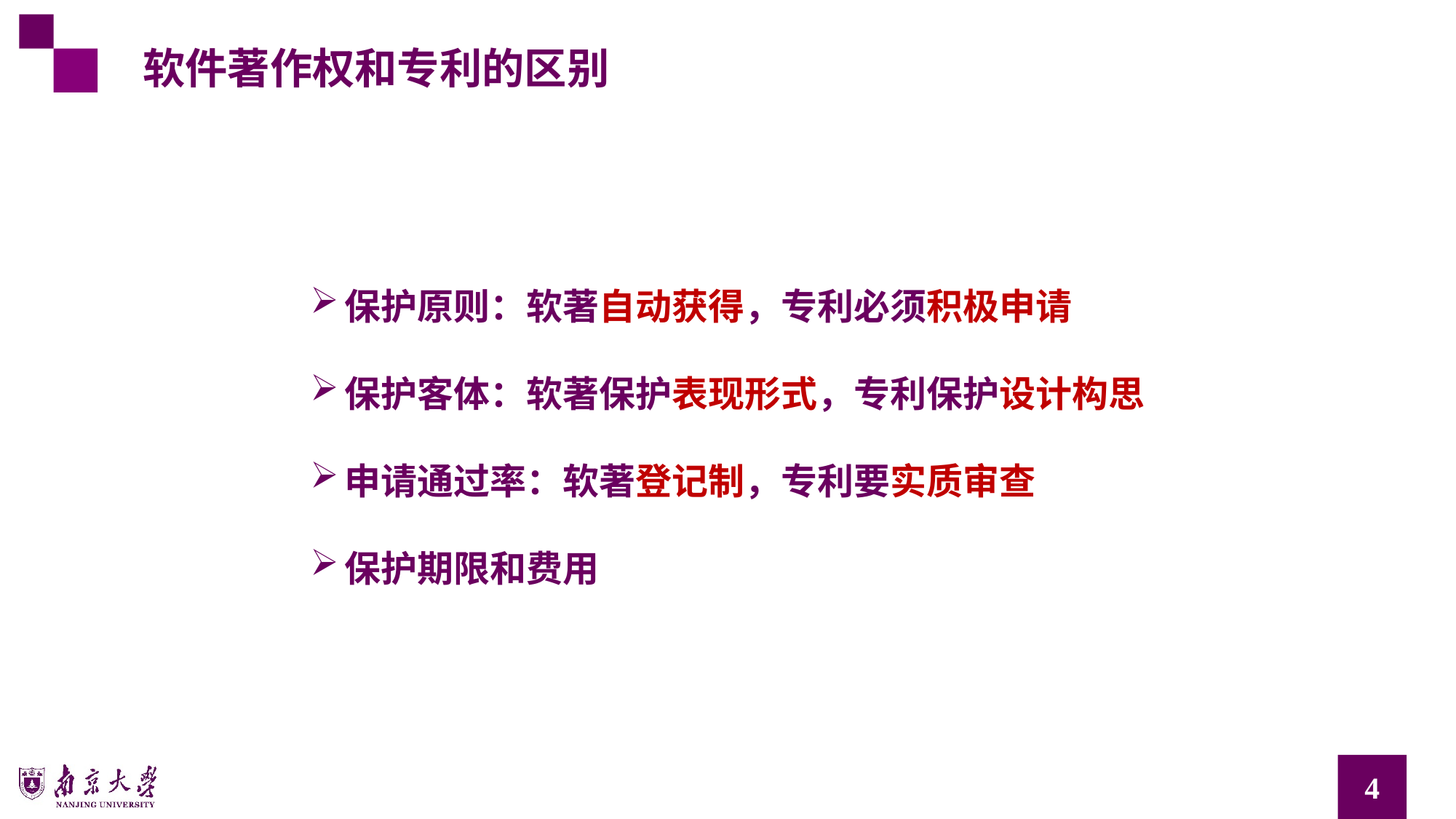

# 软件著作权和专利的区别
保护原则：软著自动获得，专利必须积极申请
保护客体：软著保护表现形式，专利保护设计构思
申请通过率：软著登记制，专利要实质审查
保护期限和费用
4